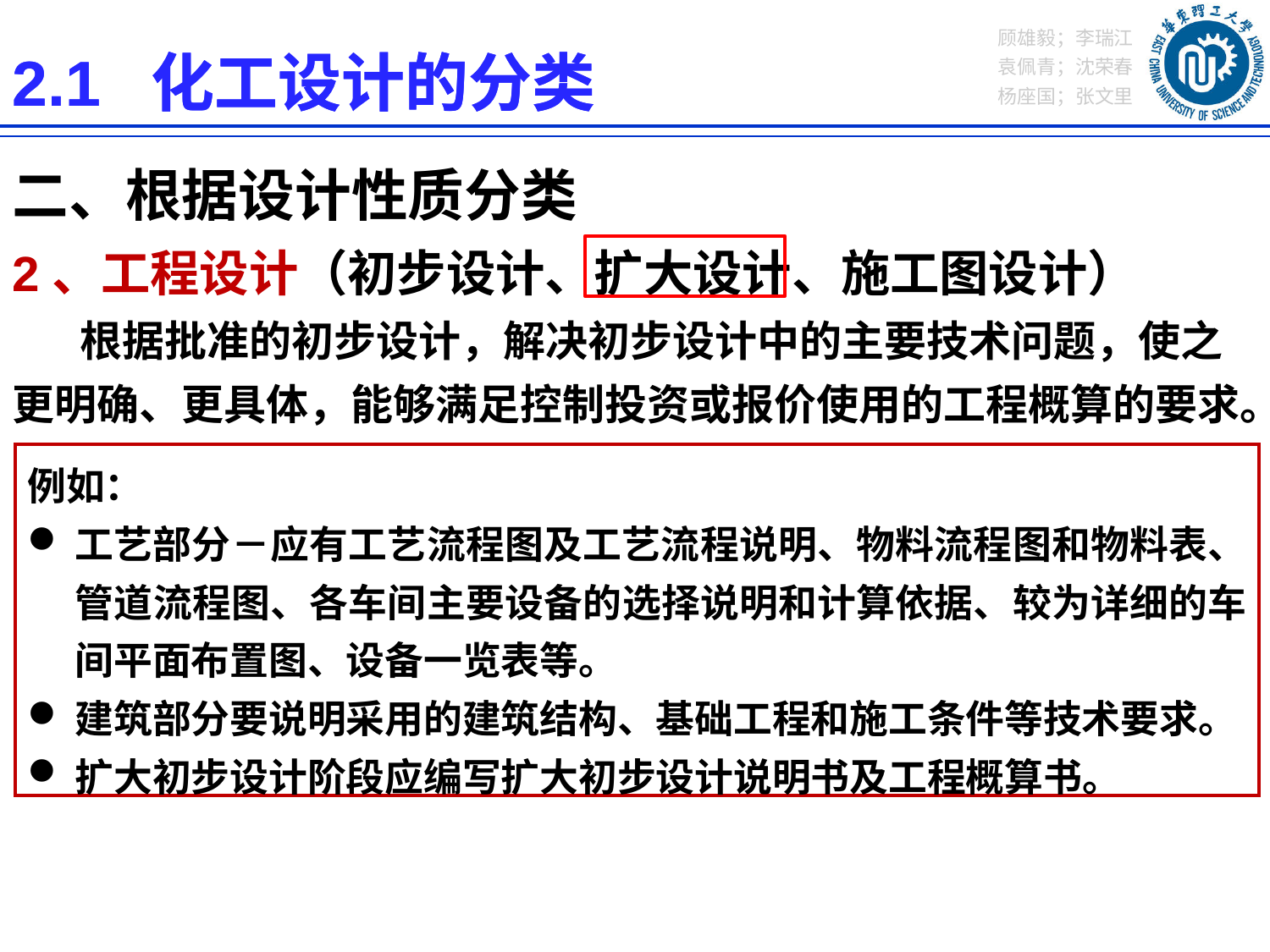

2.1  化工设计的分类
2.1  化工设计的分类
二、根据设计性质分类
2、工程设计（初步设计、扩大设计、施工图设计）
      根据批准的初步设计，解决初步设计中的主要技术问题，使之更明确、更具体，能够满足控制投资或报价使用的工程概算的要求。

例如：
工艺部分－应有工艺流程图及工艺流程说明、物料流程图和物料表、管道流程图、各车间主要设备的选择说明和计算依据、较为详细的车间平面布置图、设备一览表等。
建筑部分要说明采用的建筑结构、基础工程和施工条件等技术要求。
扩大初步设计阶段应编写扩大初步设计说明书及工程概算书。